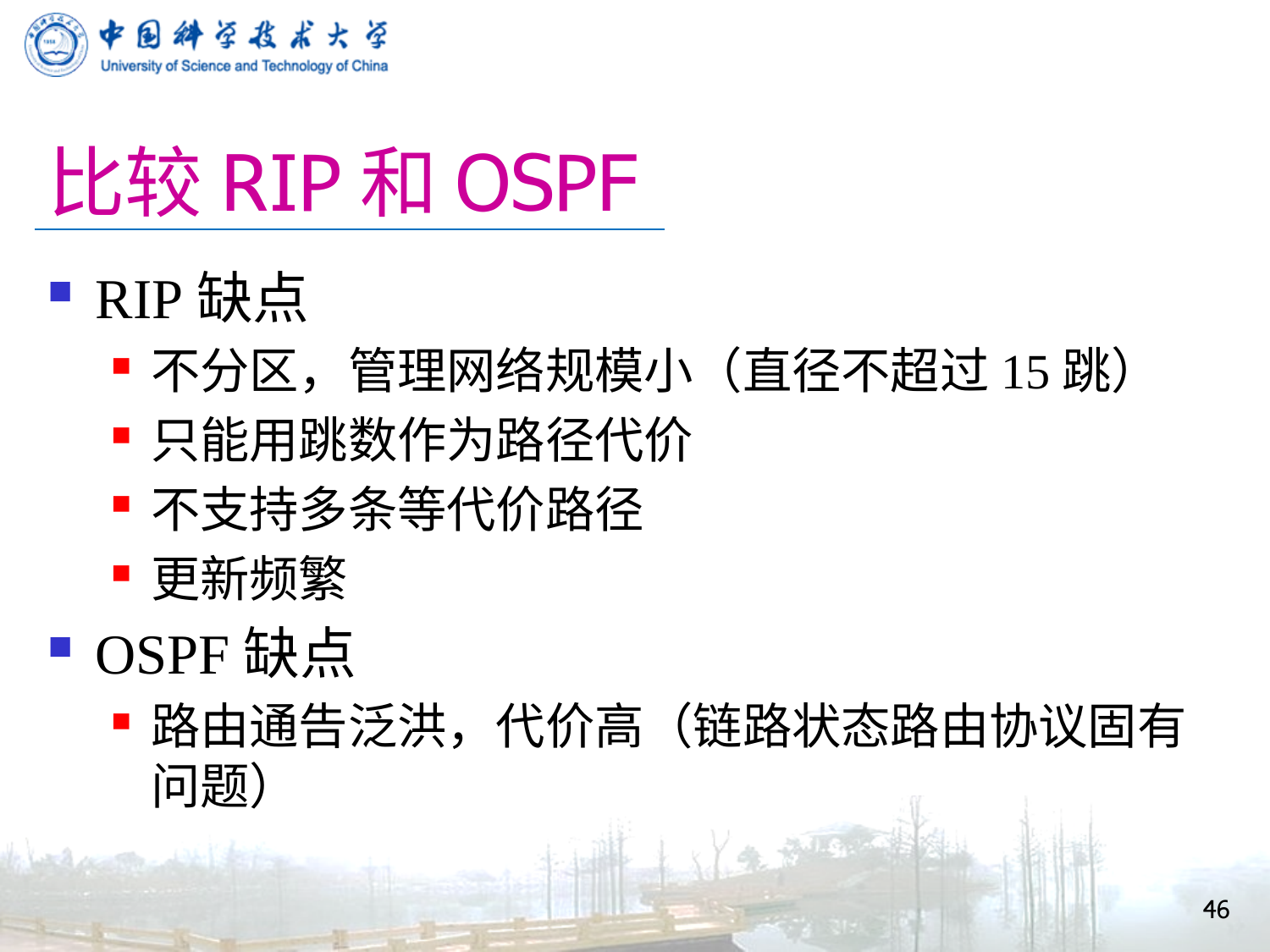

# 比较RIP和OSPF
RIP缺点
不分区，管理网络规模小（直径不超过15跳）
只能用跳数作为路径代价
不支持多条等代价路径
更新频繁
OSPF缺点
路由通告泛洪，代价高（链路状态路由协议固有问题）
46